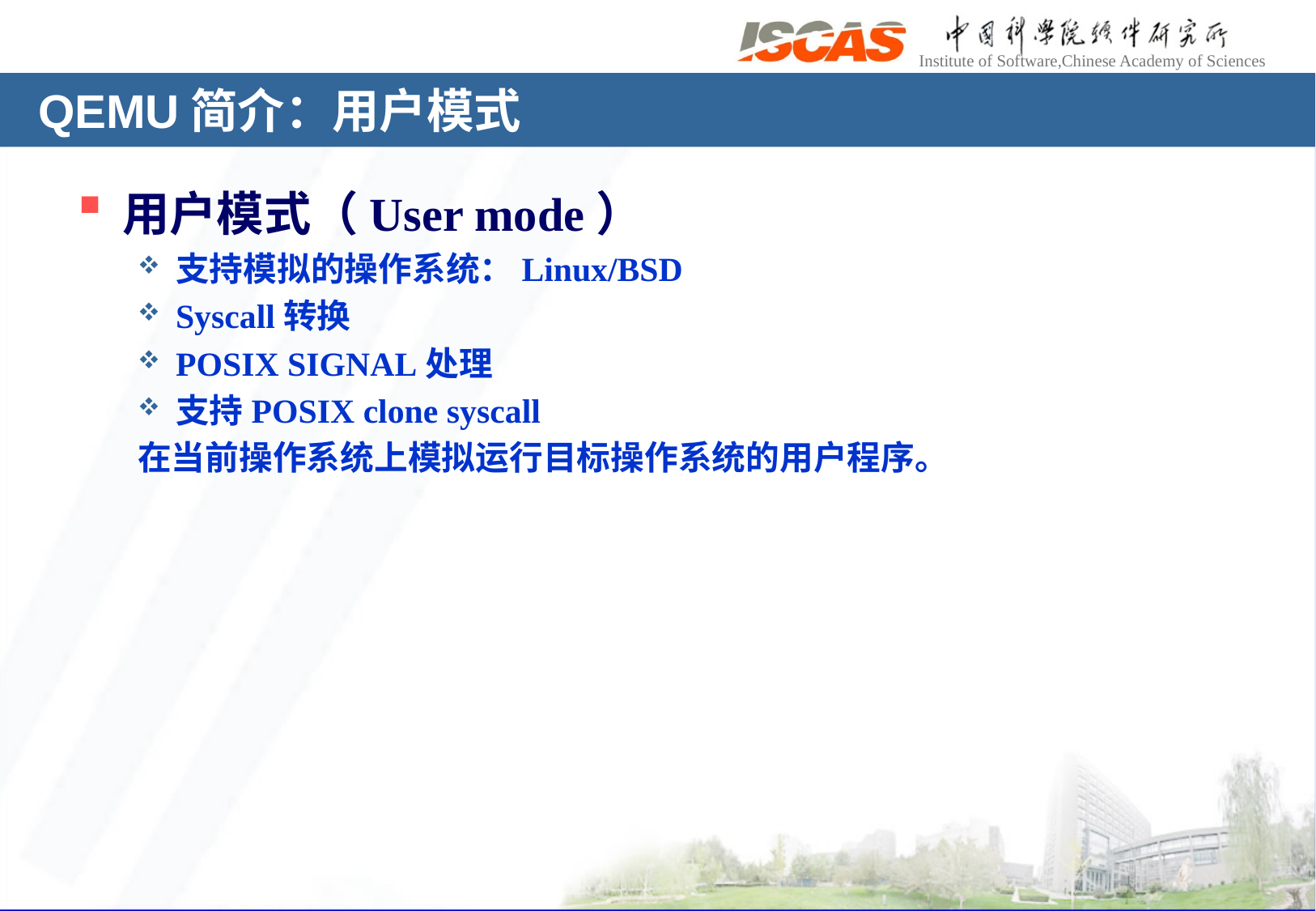

# QEMU简介：用户模式
用户模式（User mode）
支持模拟的操作系统：Linux/BSD
Syscall转换
POSIX SIGNAL处理
支持POSIX clone syscall
在当前操作系统上模拟运行目标操作系统的用户程序。